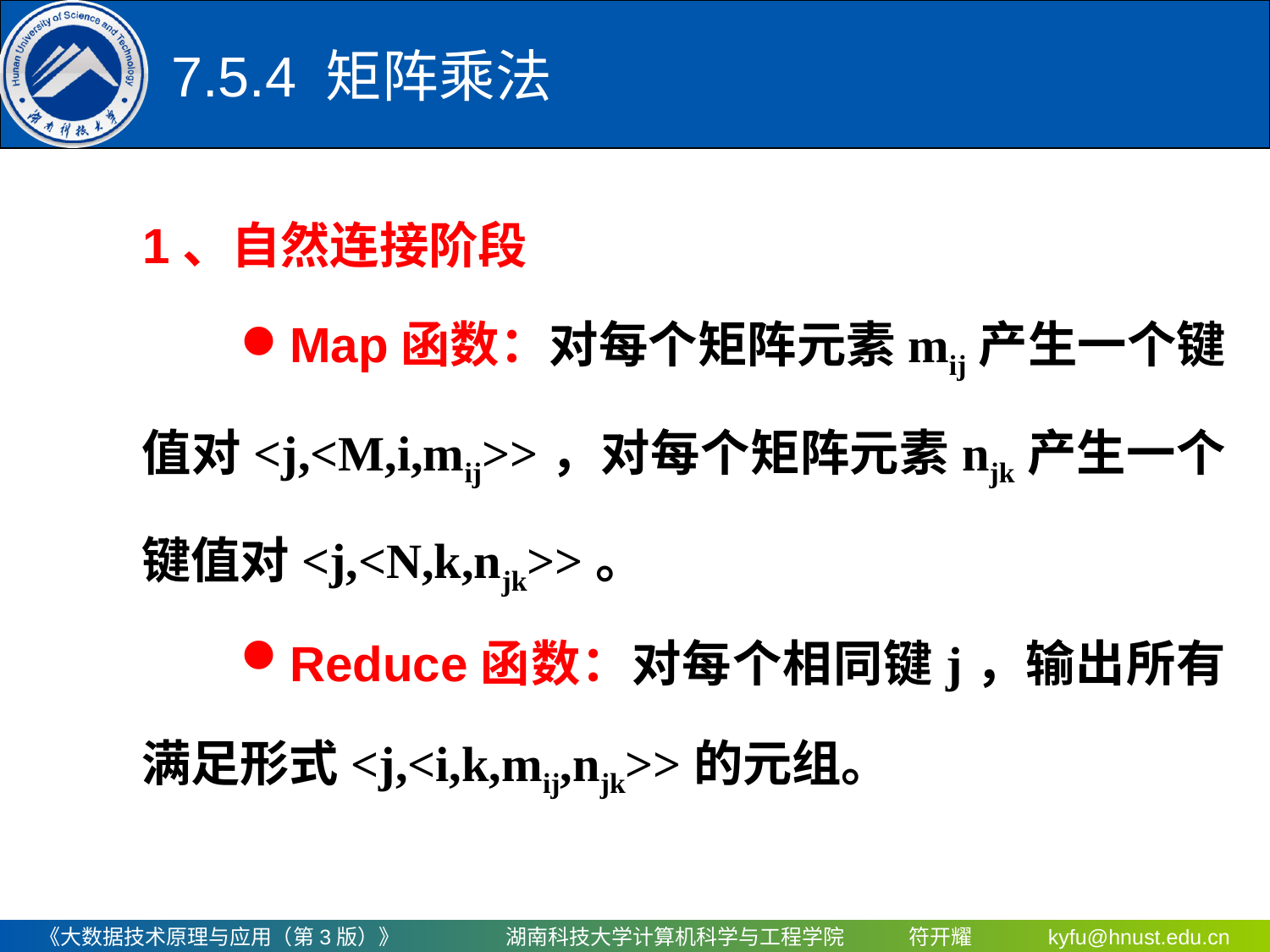

7.5.4 矩阵乘法
        1、自然连接阶段
Map函数：对每个矩阵元素mij产生一个键值对<j,<M,i,mij>>，对每个矩阵元素njk产生一个键值对<j,<N,k,njk>>。
Reduce函数：对每个相同键j，输出所有满足形式<j,<i,k,mij,njk>>的元组。